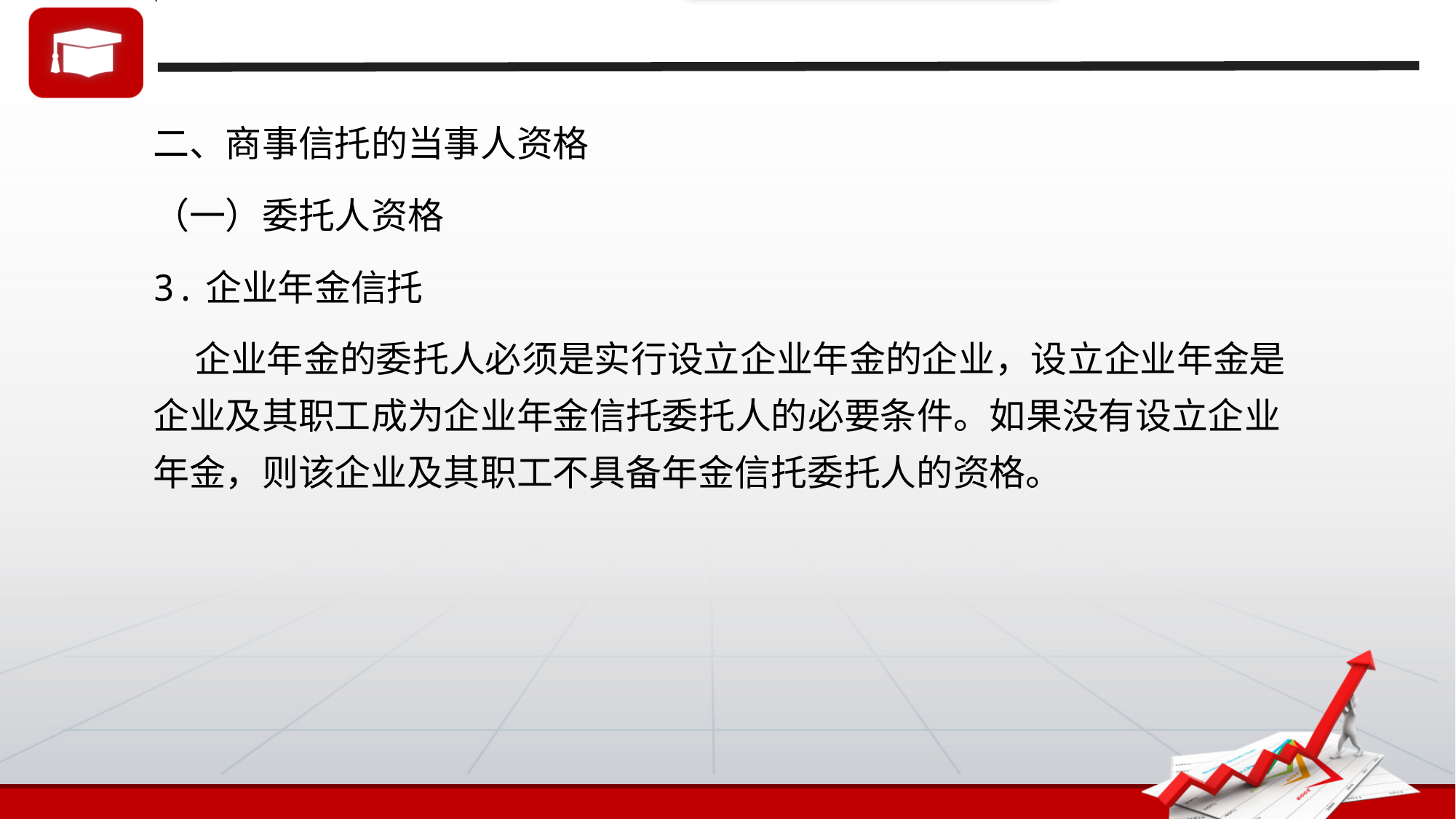

二、商事信托的当事人资格
（一）委托人资格
3.企业年金信托
    企业年金的委托人必须是实行设立企业年金的企业，设立企业年金是企业及其职工成为企业年金信托委托人的必要条件。如果没有设立企业年金，则该企业及其职工不具备年金信托委托人的资格。